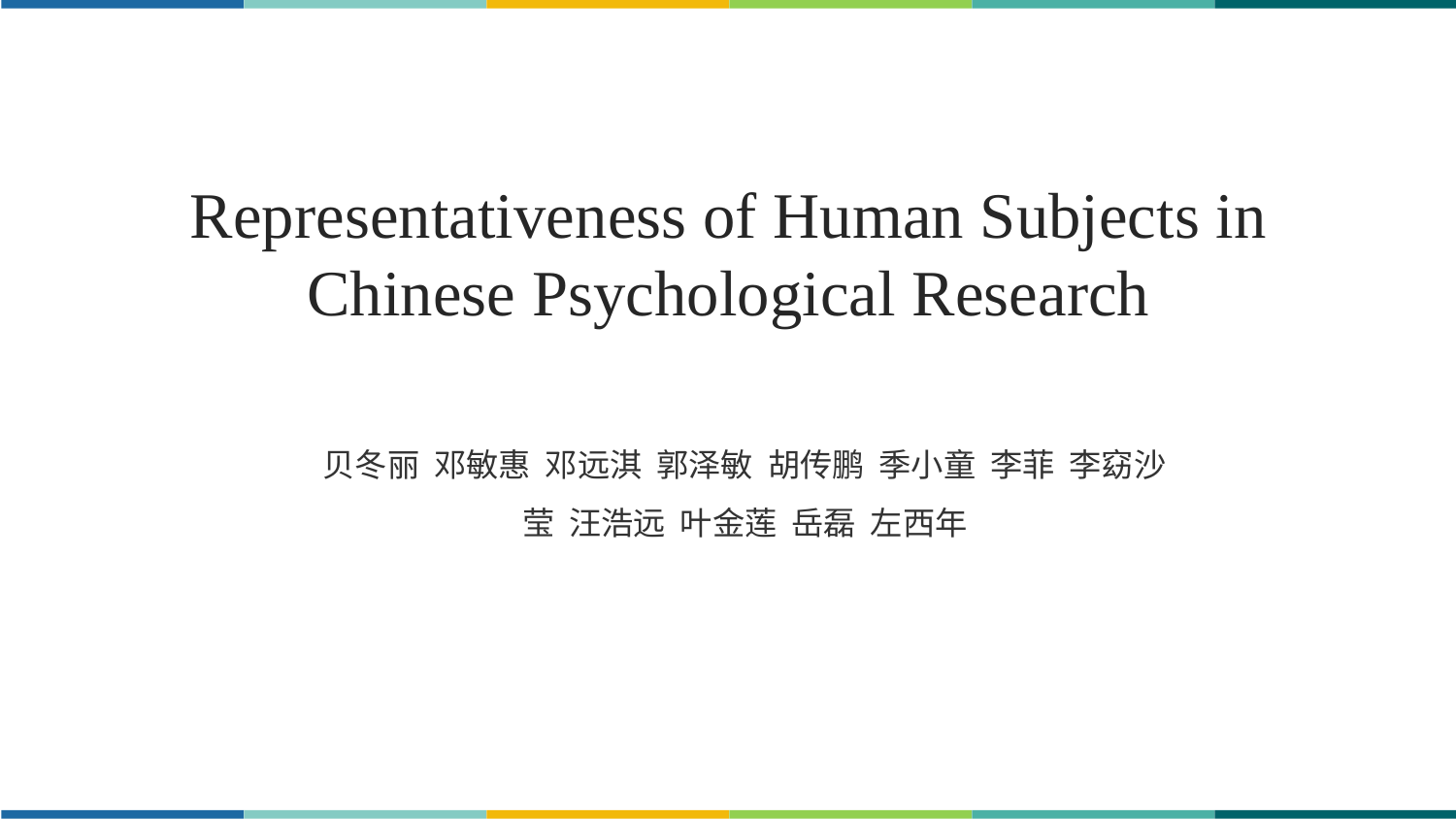

Representativeness of Human Subjects in Chinese Psychological Research
贝冬丽  邓敏惠  邓远淇  郭泽敏  胡传鹏  季小童  李菲  李窈沙莹  汪浩远  叶金莲  岳磊  左西年

华中师范大学研究生会